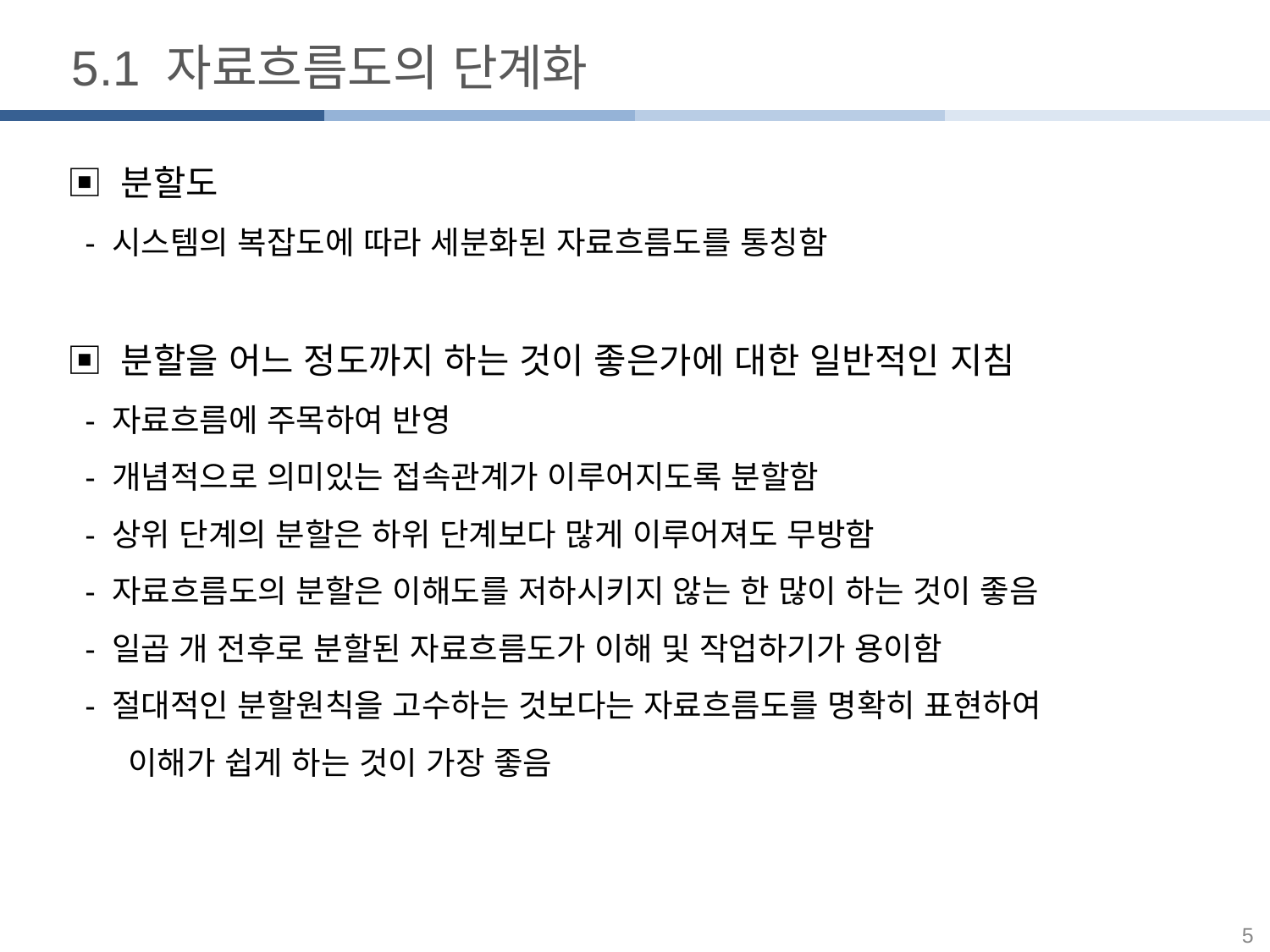

5.1 자료흐름도의 단계화
▣ 분할도
  - 시스템의 복잡도에 따라 세분화된 자료흐름도를 통칭함

▣ 분할을 어느 정도까지 하는 것이 좋은가에 대한 일반적인 지침
  - 자료흐름에 주목하여 반영
  - 개념적으로 의미있는 접속관계가 이루어지도록 분할함
  - 상위 단계의 분할은 하위 단계보다 많게 이루어져도 무방함
  - 자료흐름도의 분할은 이해도를 저하시키지 않는 한 많이 하는 것이 좋음
  - 일곱 개 전후로 분할된 자료흐름도가 이해 및 작업하기가 용이함
  - 절대적인 분할원칙을 고수하는 것보다는 자료흐름도를 명확히 표현하여
      이해가 쉽게 하는 것이 가장 좋음

5